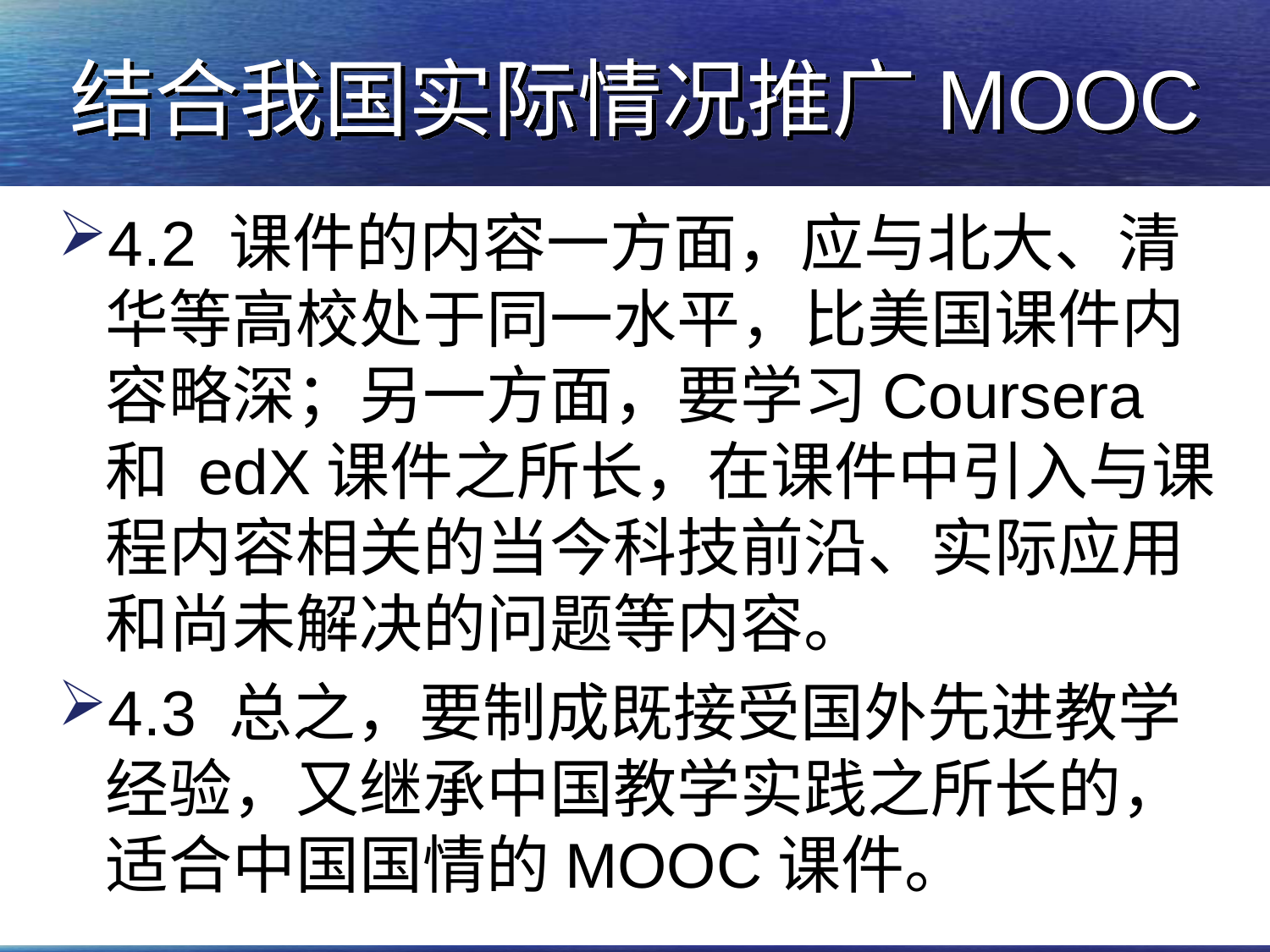

# 结合我国实际情况推广MOOC
4.2 课件的内容一方面，应与北大、清华等高校处于同一水平，比美国课件内容略深；另一方面，要学习Coursera 和 edX课件之所长，在课件中引入与课程内容相关的当今科技前沿、实际应用和尚未解决的问题等内容。
4.3 总之，要制成既接受国外先进教学经验，又继承中国教学实践之所长的，适合中国国情的MOOC课件。